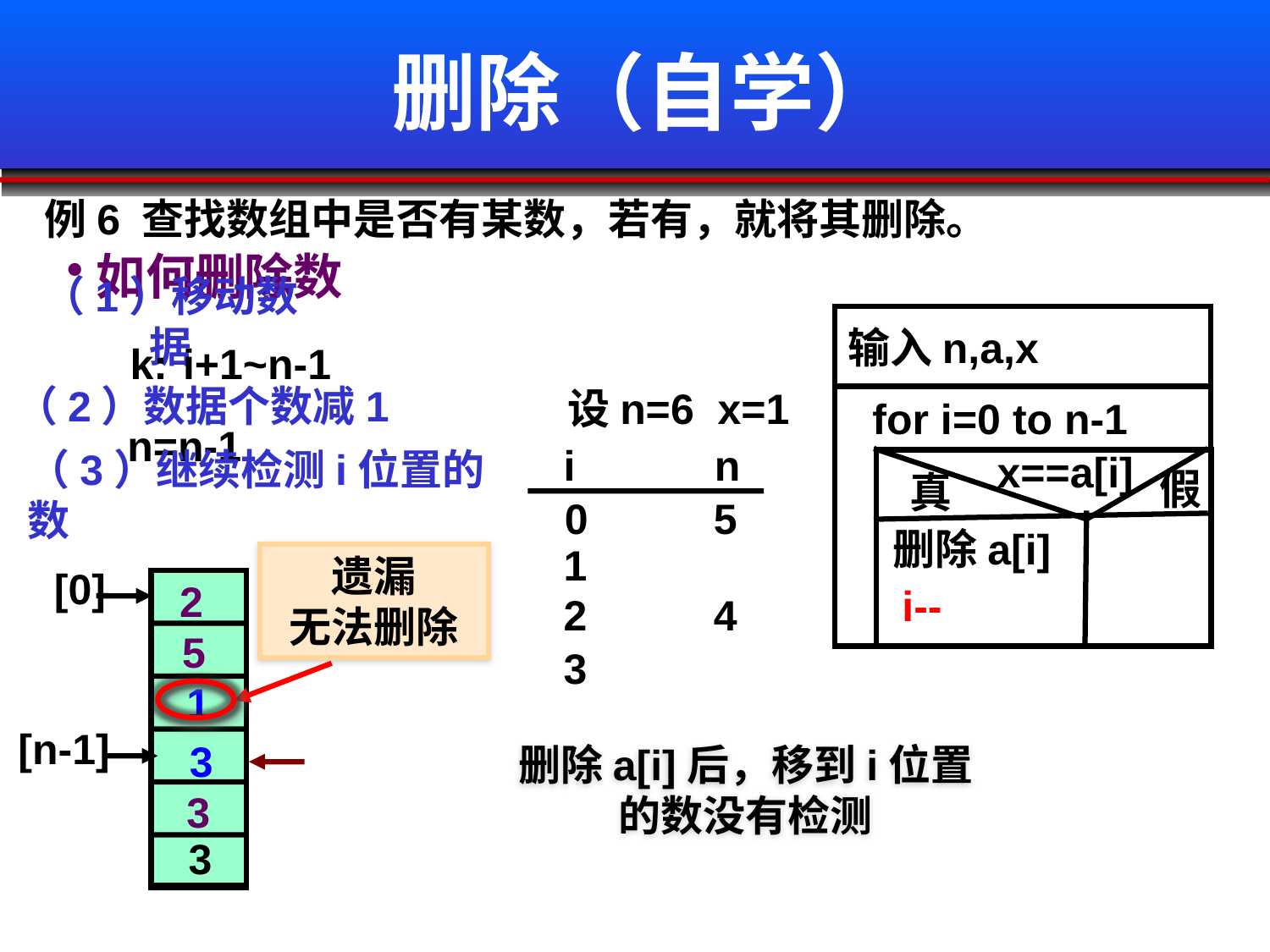

# 删除（自学）
例6 查找数组中是否有某数，若有，就将其删除。
如何删除数
（1）移动数据
输入n,a,x
k:
i+1~n-1
（2）数据个数减1

设n=6  x=1

for i=0 to n-1
n=n-1
i
n
x==a[i]

假
真
（3）继续检测i位置的数
0
5

删除a[i]
1
遗漏
无法删除
[0]
1

i--
2
2
4

2

5

3

5
1
1

[n-1]
1
1

删除a[i]后，移到i位置的数没有检测
3

[n-1]

1

3
[n-1]

3